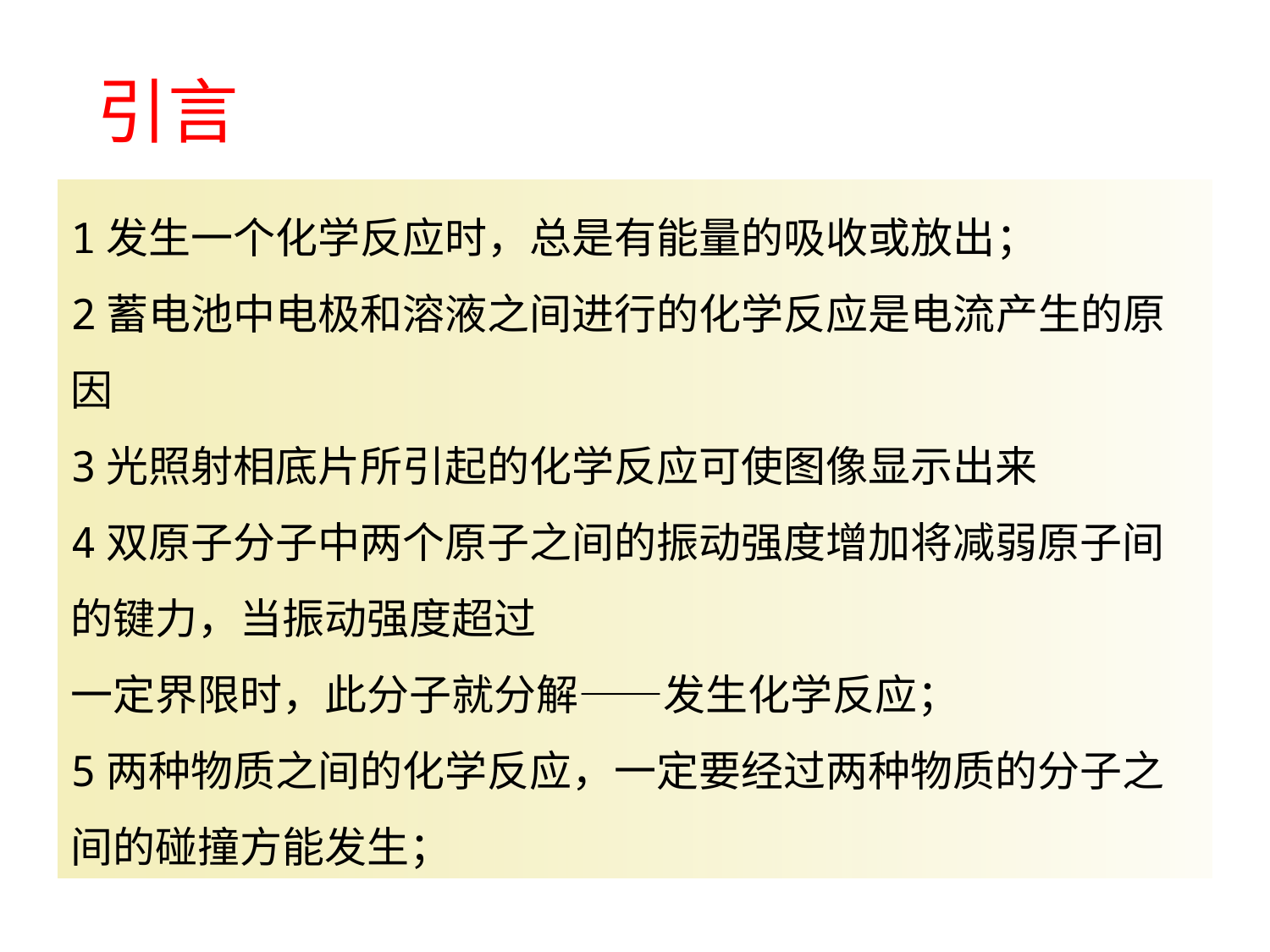

引言
1发生一个化学反应时，总是有能量的吸收或放出；
2蓄电池中电极和溶液之间进行的化学反应是电流产生的原因
3光照射相底片所引起的化学反应可使图像显示出来
4双原子分子中两个原子之间的振动强度增加将减弱原子间的键力，当振动强度超过
一定界限时，此分子就分解——发生化学反应；
5两种物质之间的化学反应，一定要经过两种物质的分子之间的碰撞方能发生；